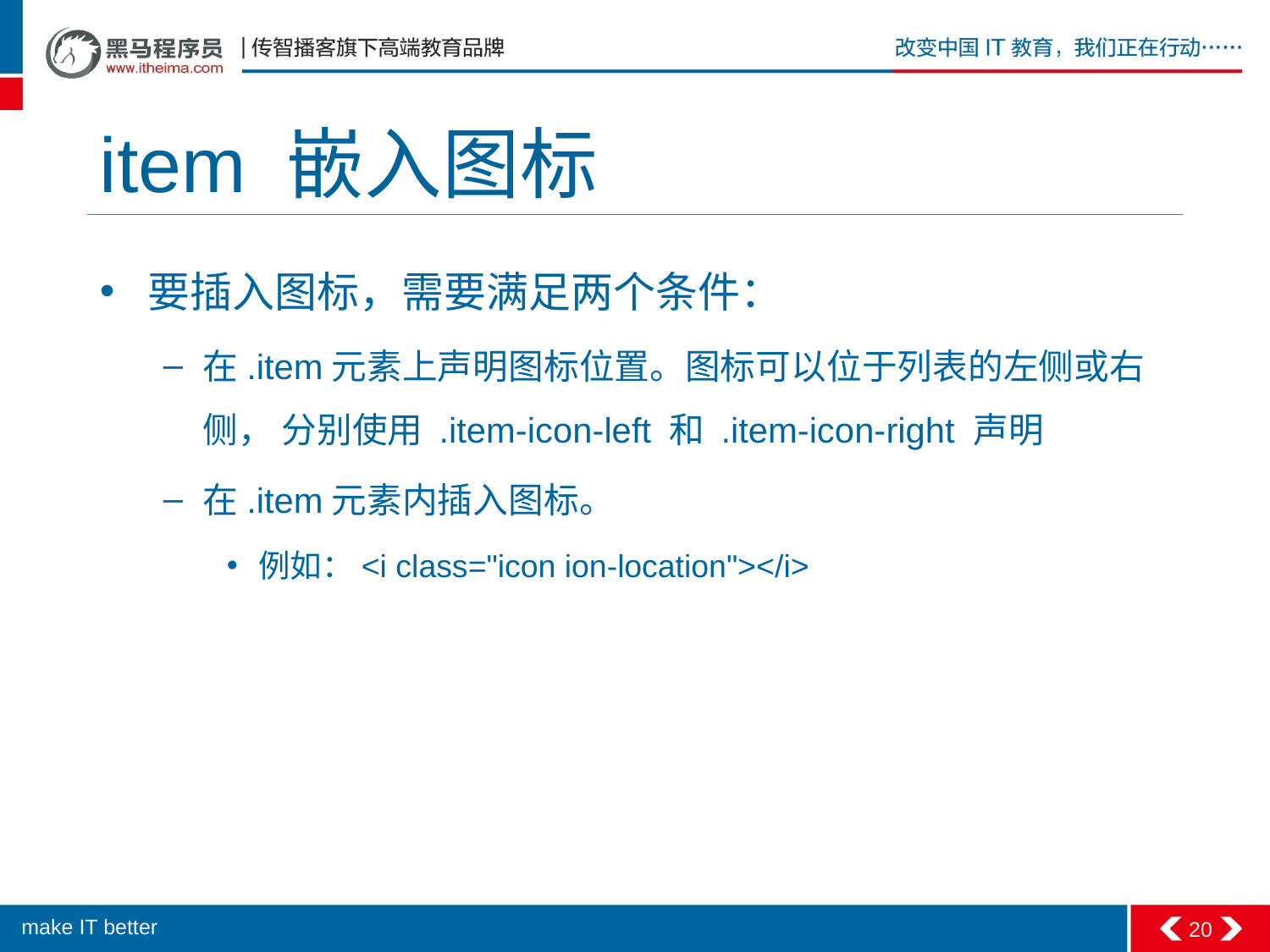

# item 嵌入图标
要插入图标，需要满足两个条件：
在.item元素上声明图标位置。图标可以位于列表的左侧或右侧， 分别使用 .item-icon-left 和 .item-icon-right 声明
在.item元素内插入图标。
例如：<i class="icon ion-location"></i>
20

make IT better